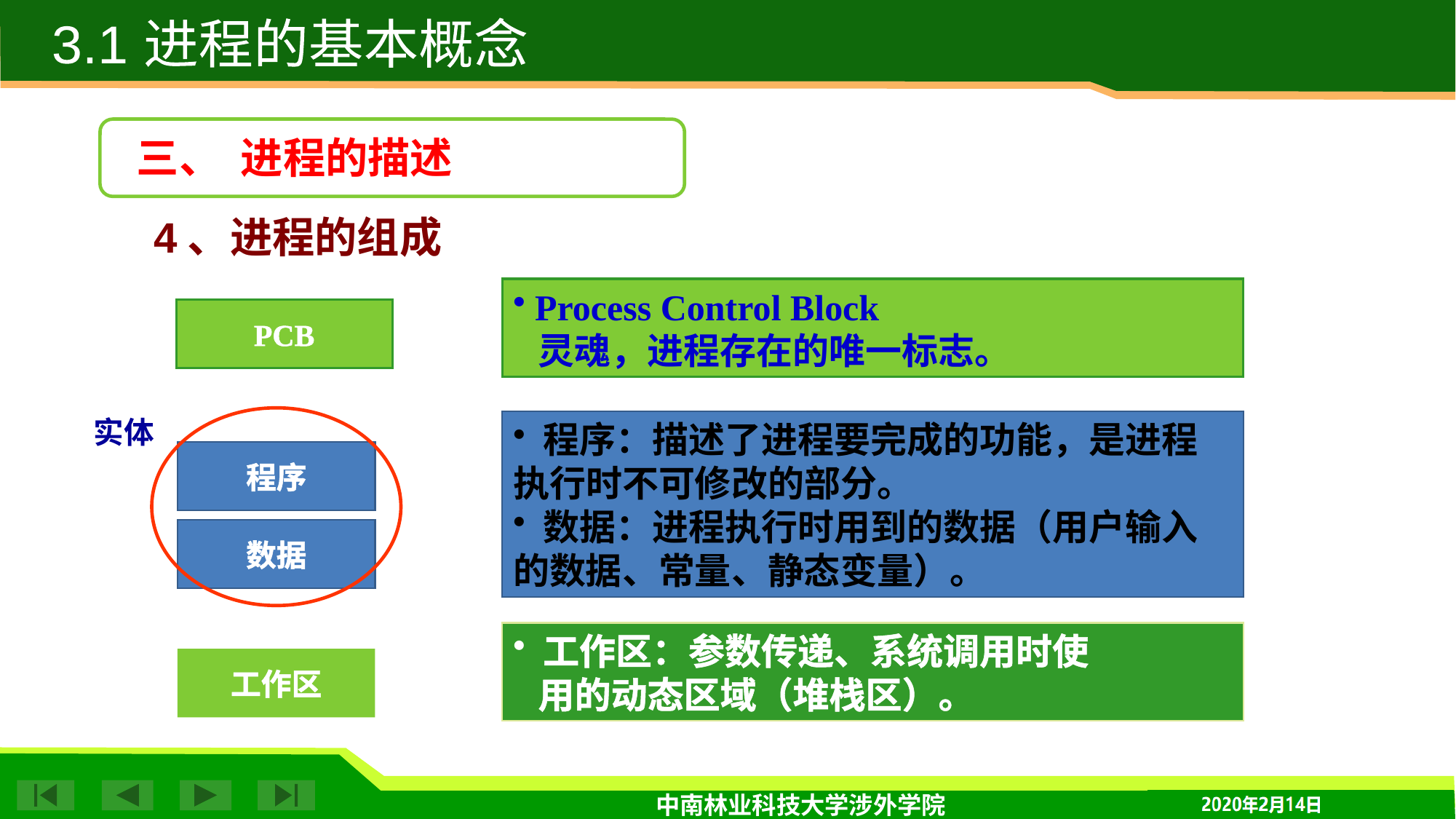

3.1 进程的基本概念

三、  进程的描述

4、进程的组成
 Process Control Block
  灵魂，进程存在的唯一标志。
PCB
实体

 程序：描述了进程要完成的功能，是进程执行时不可修改的部分。
 数据：进程执行时用到的数据（用户输入的数据、常量、静态变量）。
程序
数据
 工作区：参数传递、系统调用时使
  用的动态区域（堆栈区）。
工作区